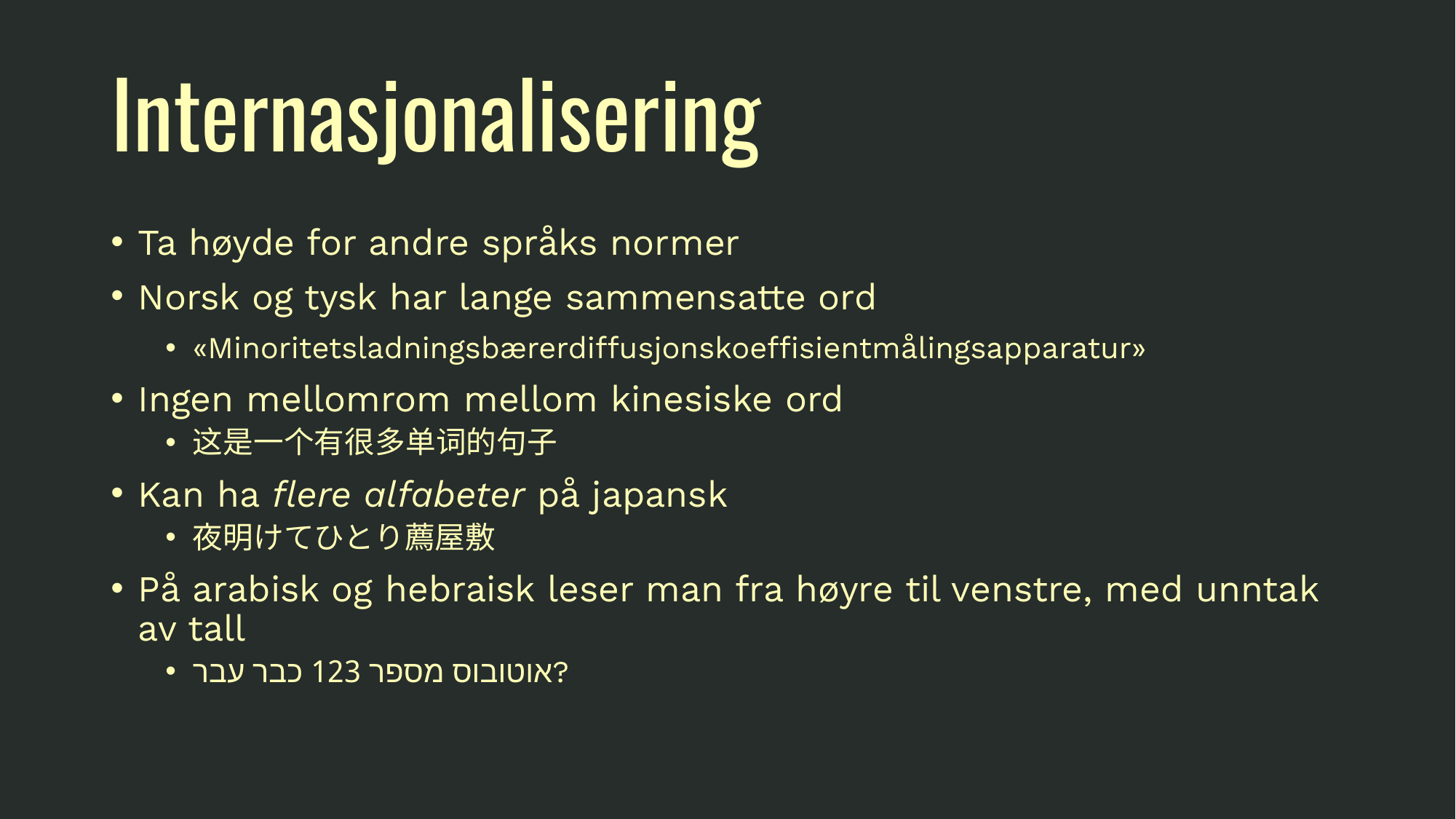

# Internasjonalisering
Ta høyde for andre språks normer
Norsk og tysk har lange sammensatte ord
«Minoritetsladningsbærerdiffusjonskoeffisientmålingsapparatur»
Ingen mellomrom mellom kinesiske ord
这是一个有很多单词的句子
Kan ha flere alfabeter på japansk
夜明けてひとり薦屋敷
På arabisk og hebraisk leser man fra høyre til venstre, med unntak av tall
אוטובוס מספר 123 כבר עבר?